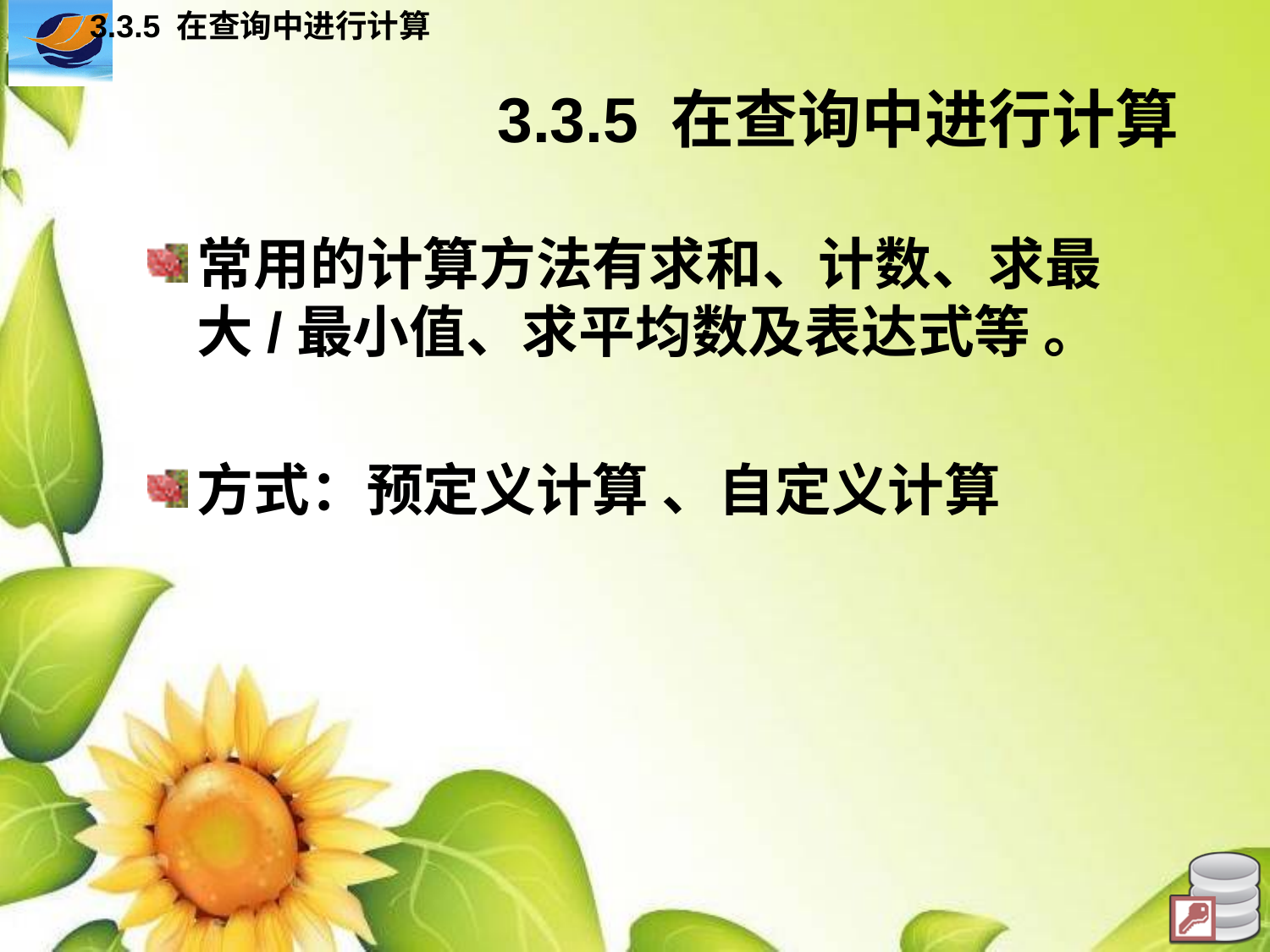

3.3.5 在查询中进行计算
# 3.3.5 在查询中进行计算
常用的计算方法有求和、计数、求最大/最小值、求平均数及表达式等 。

方式：预定义计算 、自定义计算